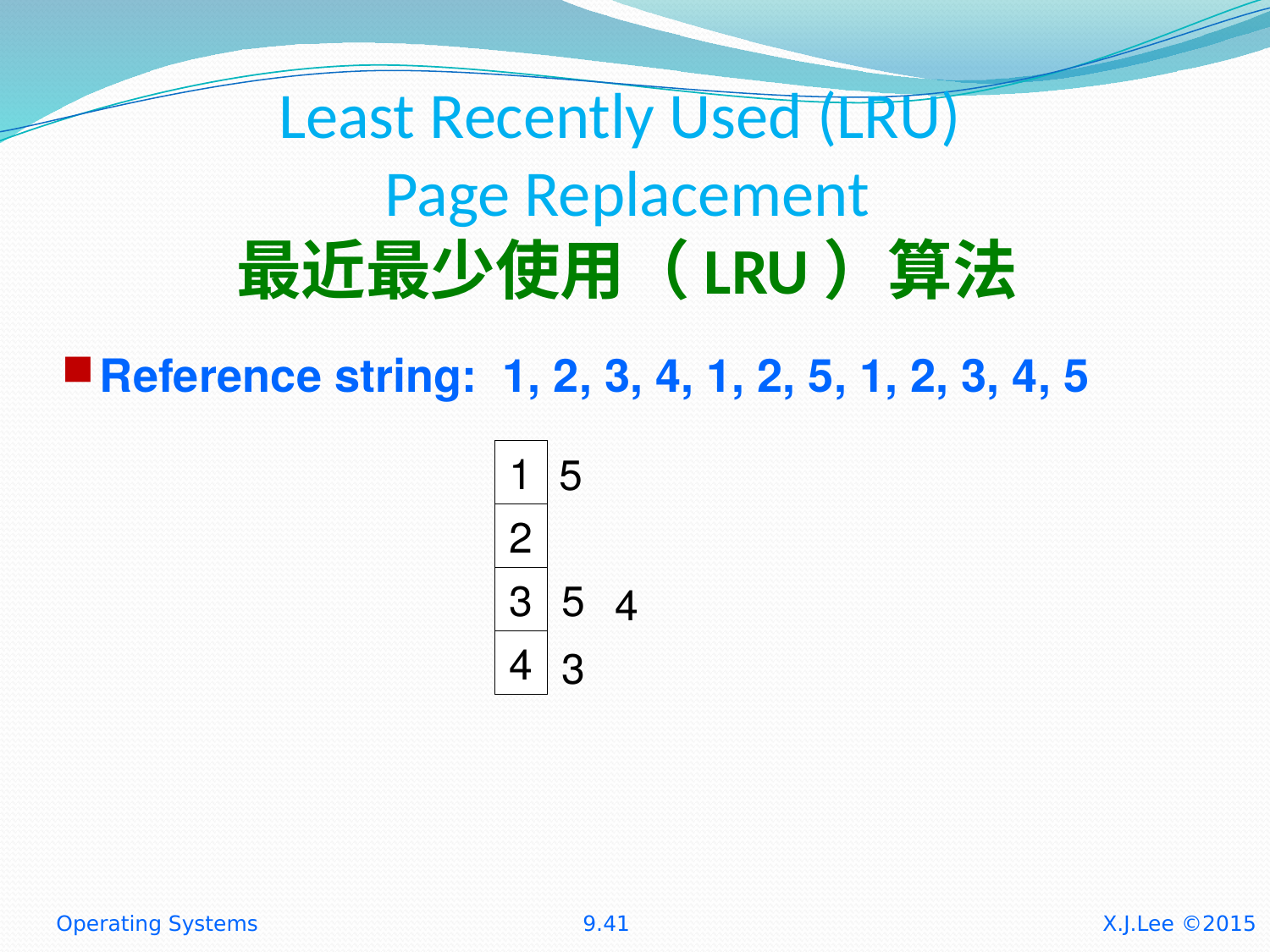

# Least Recently Used (LRU) Page Replacement 最近最少使用（LRU）算法
Reference string:  1, 2, 3, 4, 1, 2, 5, 1, 2, 3, 4, 5
1
5
2
3
5
4
4
3
Operating Systems
9.41
X.J.Lee ©2015